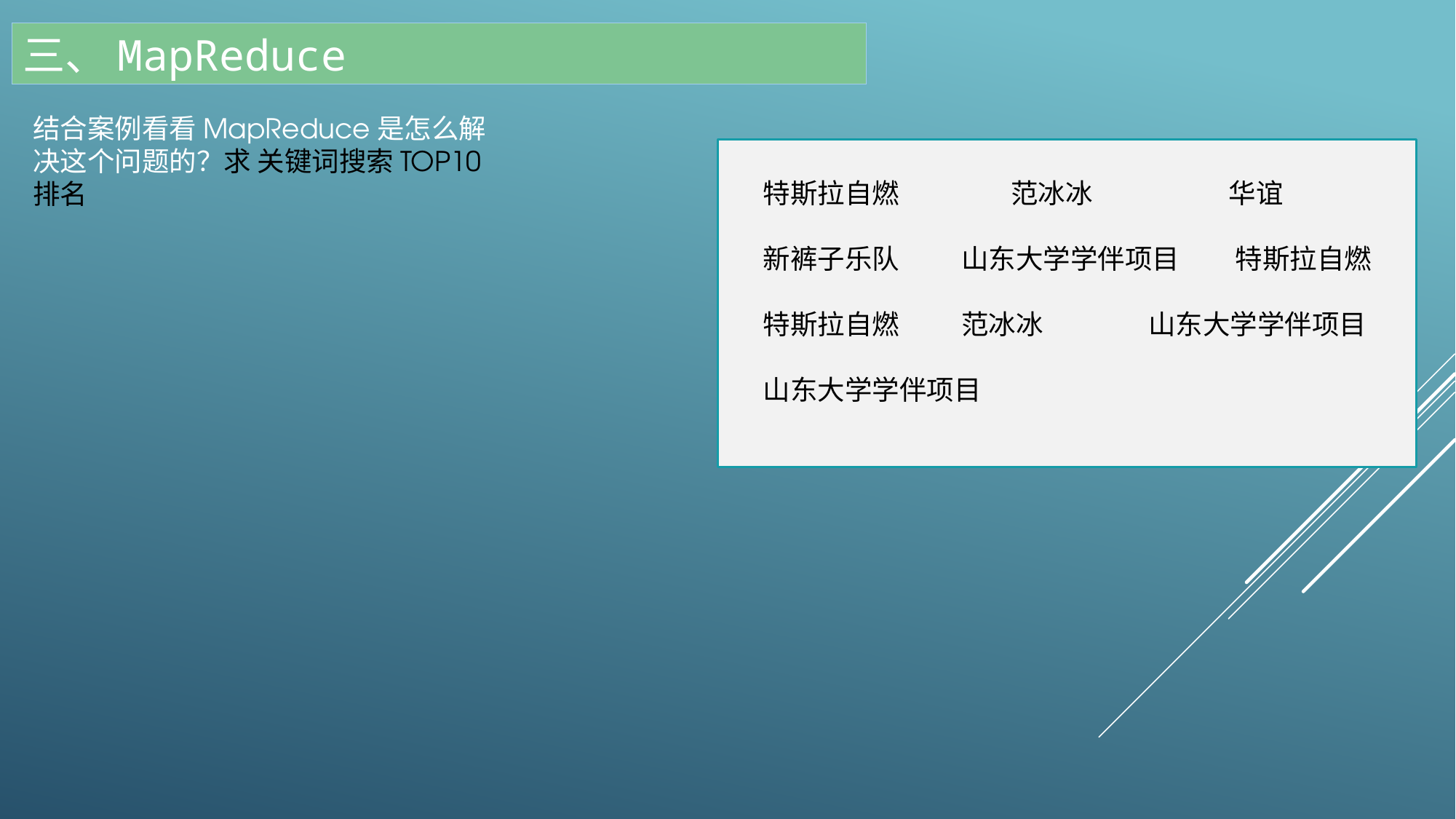

三、MapReduce
结合案例看看MapReduce是怎么解决这个问题的？求 关键词搜索TOP10排名

特斯拉自燃                  范冰冰                      华谊

新裤子乐队          山东大学学伴项目         特斯拉自燃

特斯拉自燃          范冰冰                 山东大学学伴项目

山东大学学伴项目